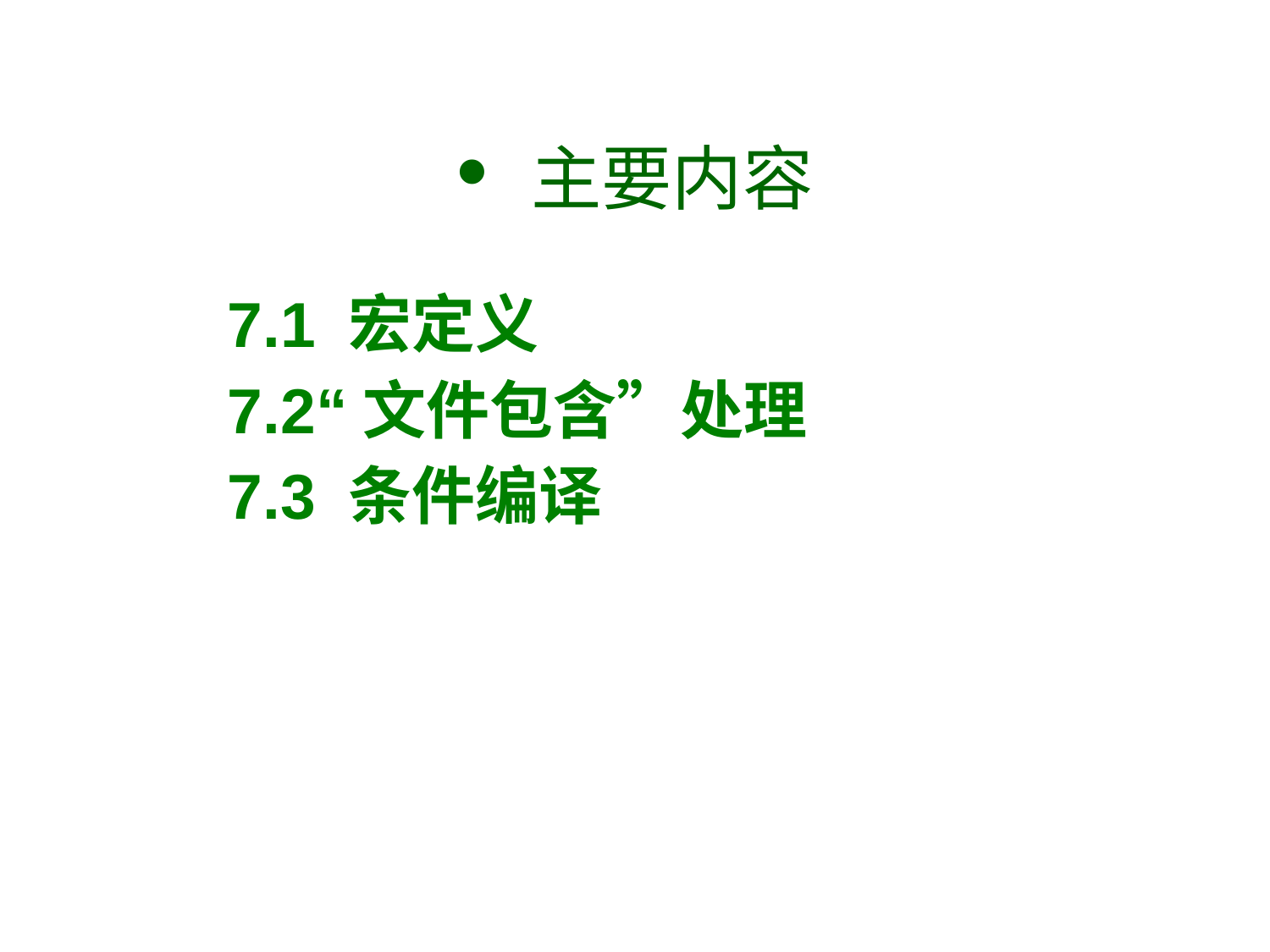

# 主要内容

7.1 宏定义
7.2“文件包含”处理
7.3 条件编译